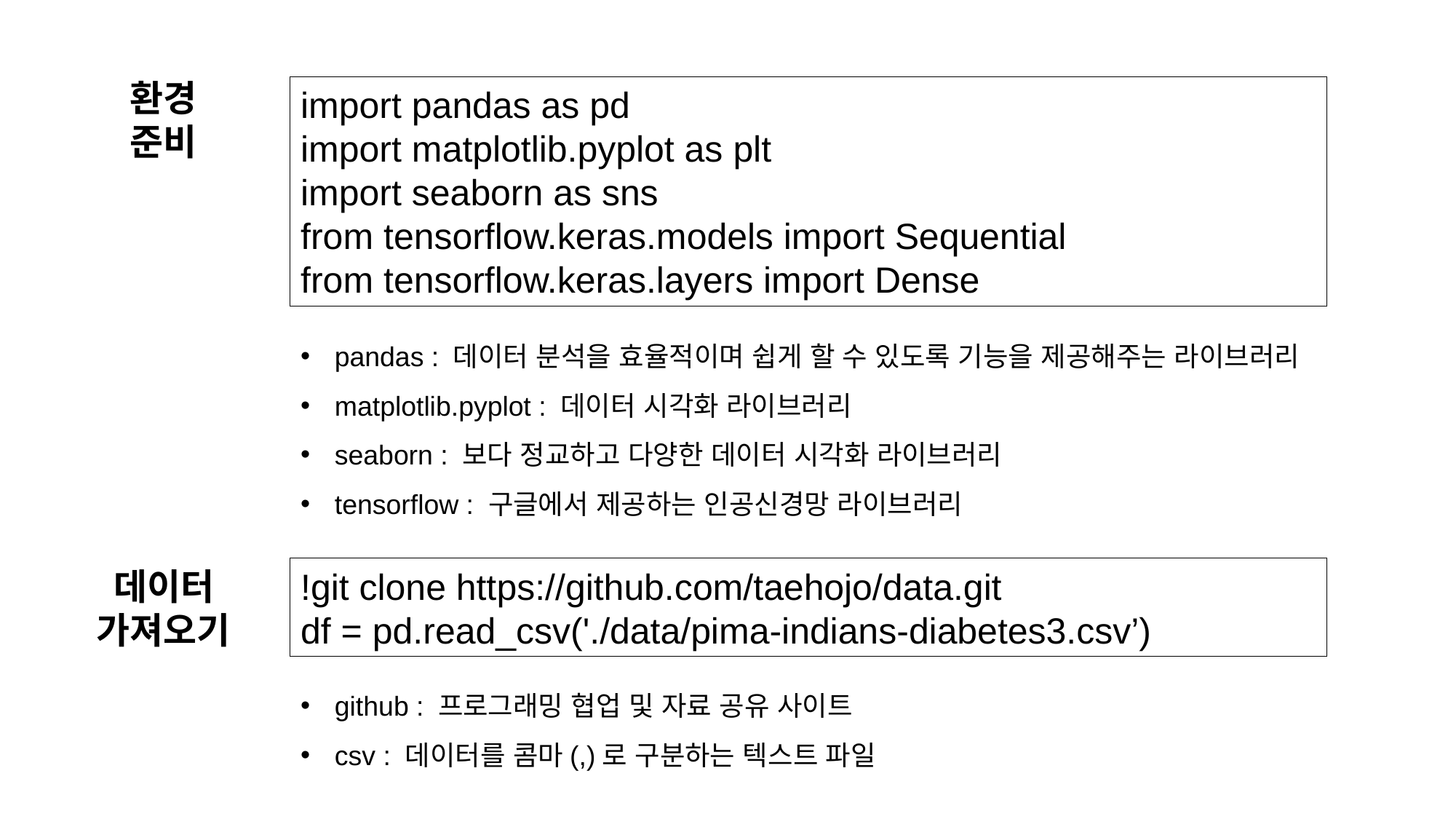

환경
준비
import pandas as pd
import matplotlib.pyplot as plt
import seaborn as sns
from tensorflow.keras.models import Sequential
from tensorflow.keras.layers import Dense
pandas : 데이터 분석을 효율적이며 쉽게 할 수 있도록 기능을 제공해주는 라이브러리
matplotlib.pyplot : 데이터 시각화 라이브러리
seaborn : 보다 정교하고 다양한 데이터 시각화 라이브러리
tensorflow : 구글에서 제공하는 인공신경망 라이브러리
데이터
가져오기
!git clone https://github.com/taehojo/data.git
df = pd.read_csv('./data/pima-indians-diabetes3.csv’)
github : 프로그래밍 협업 및 자료 공유 사이트
csv : 데이터를 콤마(,)로 구분하는 텍스트 파일